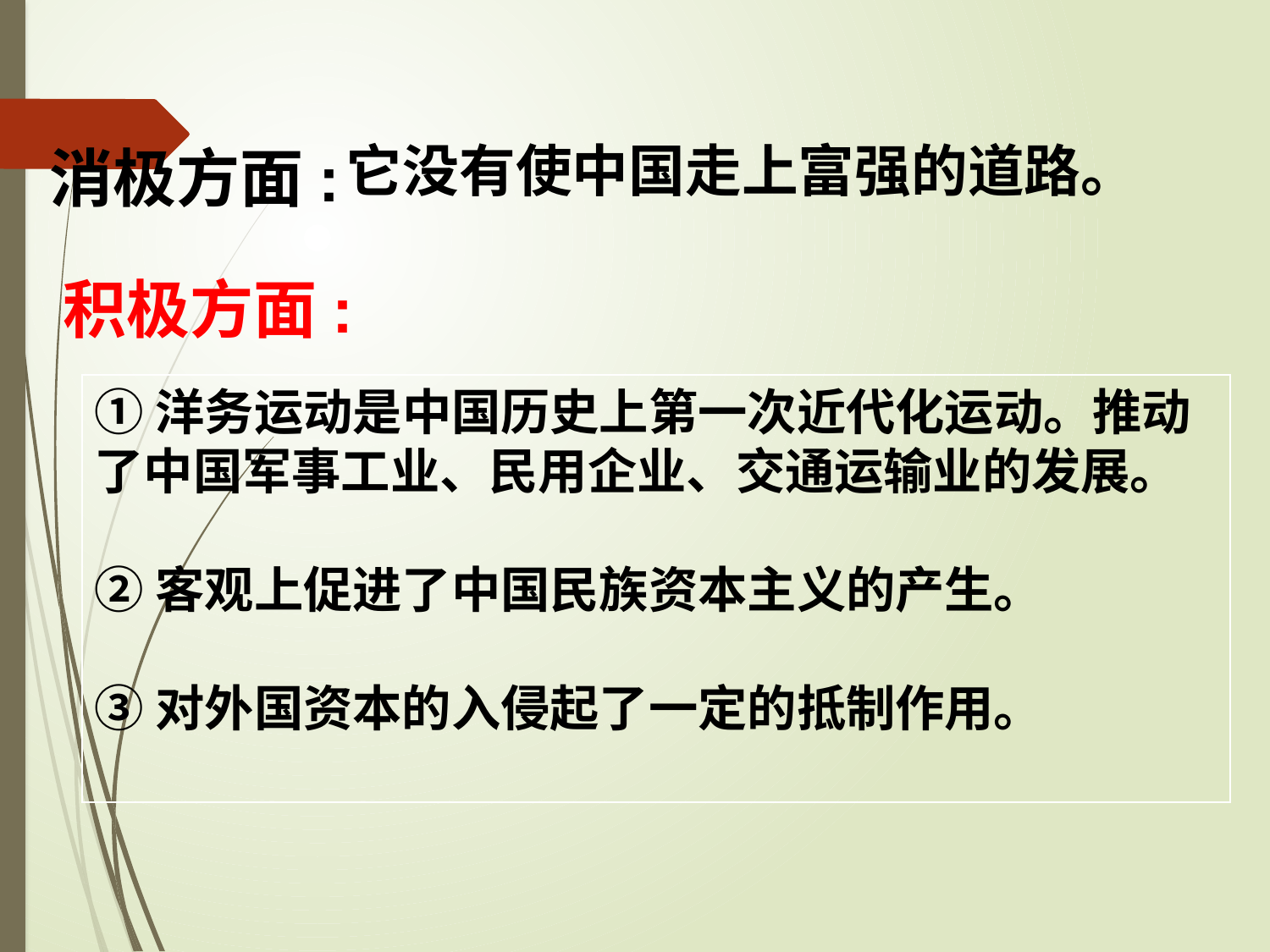

消极方面:

它没有使中国走上富强的道路。
积极方面:
①洋务运动是中国历史上第一次近代化运动。推动了中国军事工业、民用企业、交通运输业的发展。

②客观上促进了中国民族资本主义的产生。

③对外国资本的入侵起了一定的抵制作用。